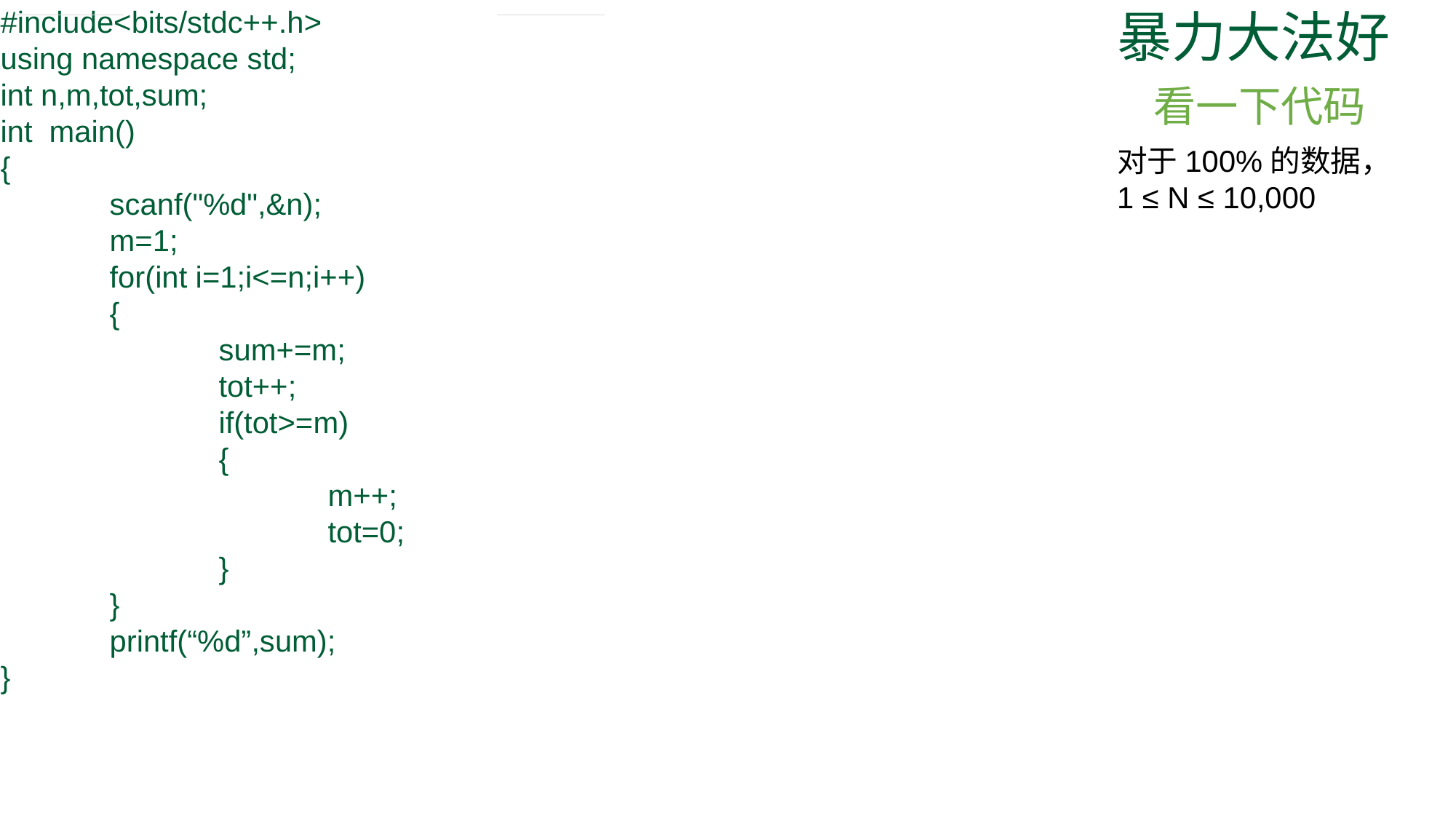

#include<bits/stdc++.h>
using namespace std;
int n,m,tot,sum;
int  main()
{
	scanf("%d",&n);
	m=1;
	for(int i=1;i<=n;i++)
	{
		sum+=m;
		tot++;
		if(tot>=m)
		{
			m++;
			tot=0;
		}
	}
	printf(“%d”,sum);
}
暴力大法好

看一下代码
对于100%的数据，
1 ≤ N ≤ 10,000